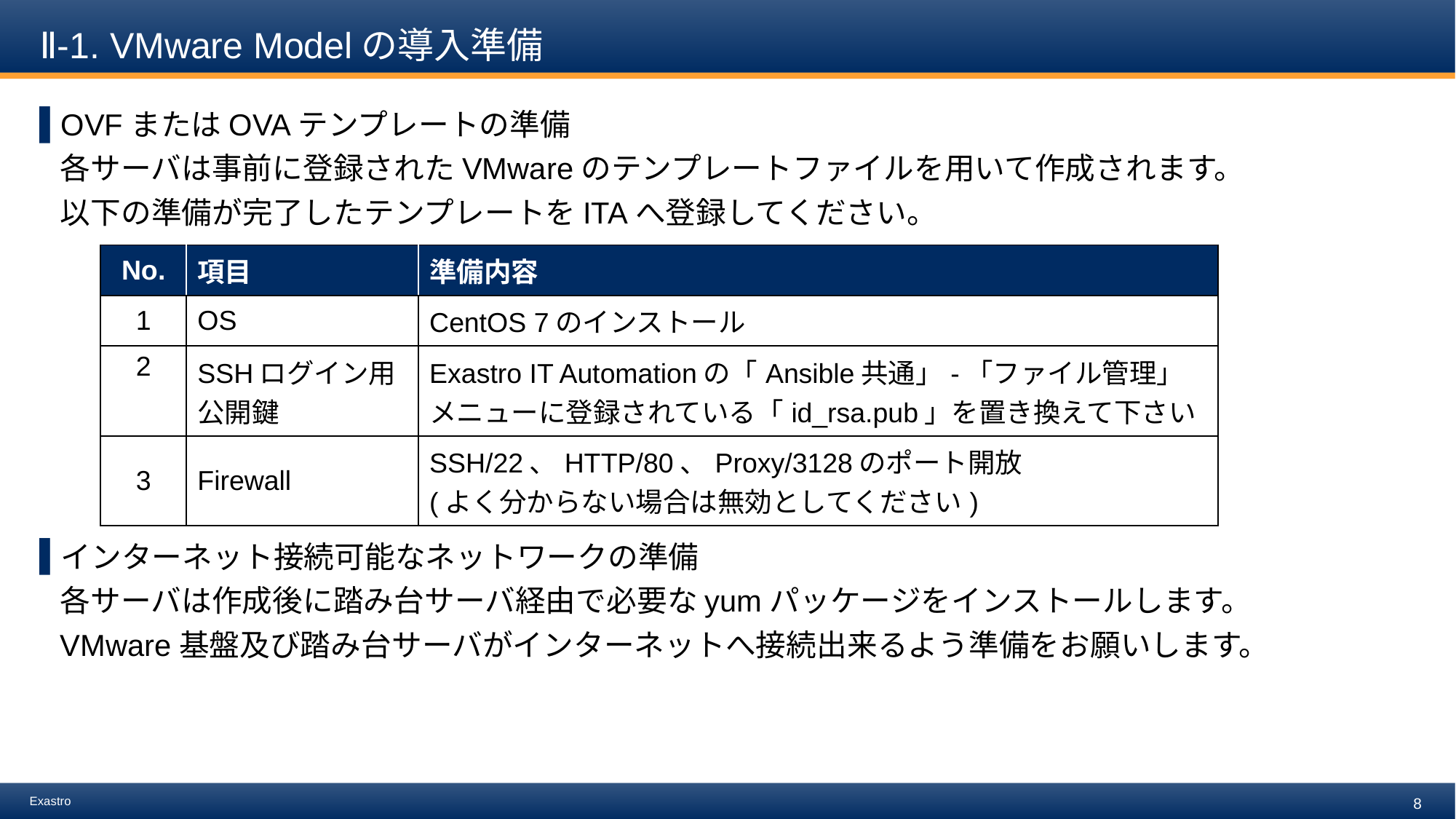

# Ⅱ-1. VMware Modelの導入準備

OVFまたはOVAテンプレートの準備
各サーバは事前に登録されたVMwareのテンプレートファイルを用いて作成されます。
以下の準備が完了したテンプレートをITAへ登録してください。

インターネット接続可能なネットワークの準備
各サーバは作成後に踏み台サーバ経由で必要なyumパッケージをインストールします。
VMware基盤及び踏み台サーバがインターネットへ接続出来るよう準備をお願いします。

| No. | 項目 | 準備内容 |
| --- | --- | --- |
| 1 | OS | CentOS 7のインストール |
| 2 | SSHログイン用 公開鍵 | Exastro IT Automationの「Ansible共通」-「ファイル管理」メニューに登録されている「id\_rsa.pub」を置き換えて下さい |
| 3 | Firewall | SSH/22、HTTP/80、Proxy/3128のポート開放 (よく分からない場合は無効としてください) |